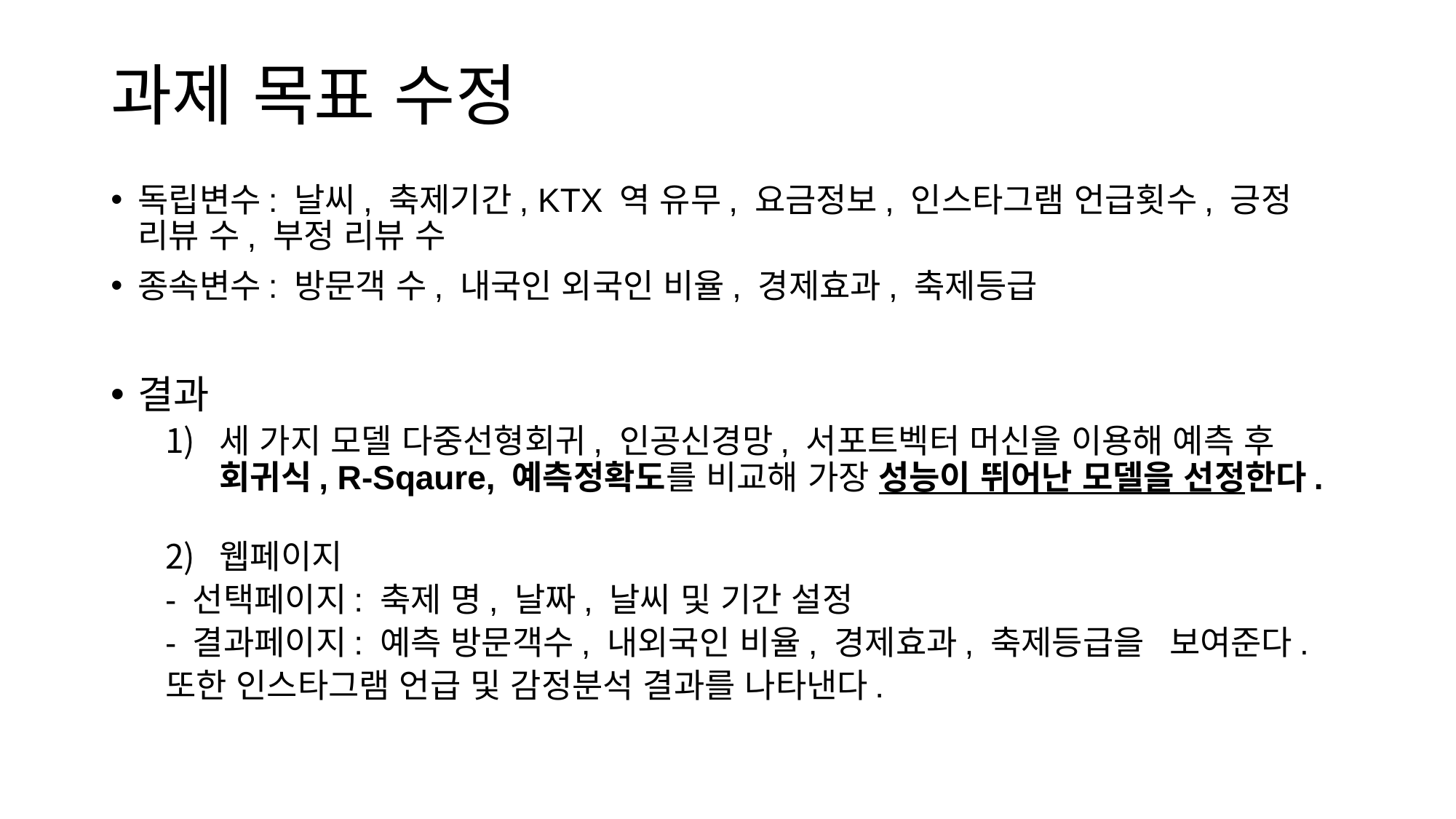

# 과제 목표 수정
독립변수: 날씨, 축제기간, KTX 역 유무, 요금정보, 인스타그램 언급횟수, 긍정 리뷰 수, 부정 리뷰 수
종속변수: 방문객 수, 내국인 외국인 비율, 경제효과, 축제등급

결과
세 가지 모델 다중선형회귀, 인공신경망, 서포트벡터 머신을 이용해 예측 후 회귀식, R-Sqaure, 예측정확도를 비교해 가장 성능이 뛰어난 모델을 선정한다.
웹페이지
	- 선택페이지: 축제 명, 날짜, 날씨 및 기간 설정
	- 결과페이지: 예측 방문객수, 내외국인 비율, 경제효과, 축제등급을 				보여준다.
			또한 인스타그램 언급 및 감정분석 결과를 나타낸다.